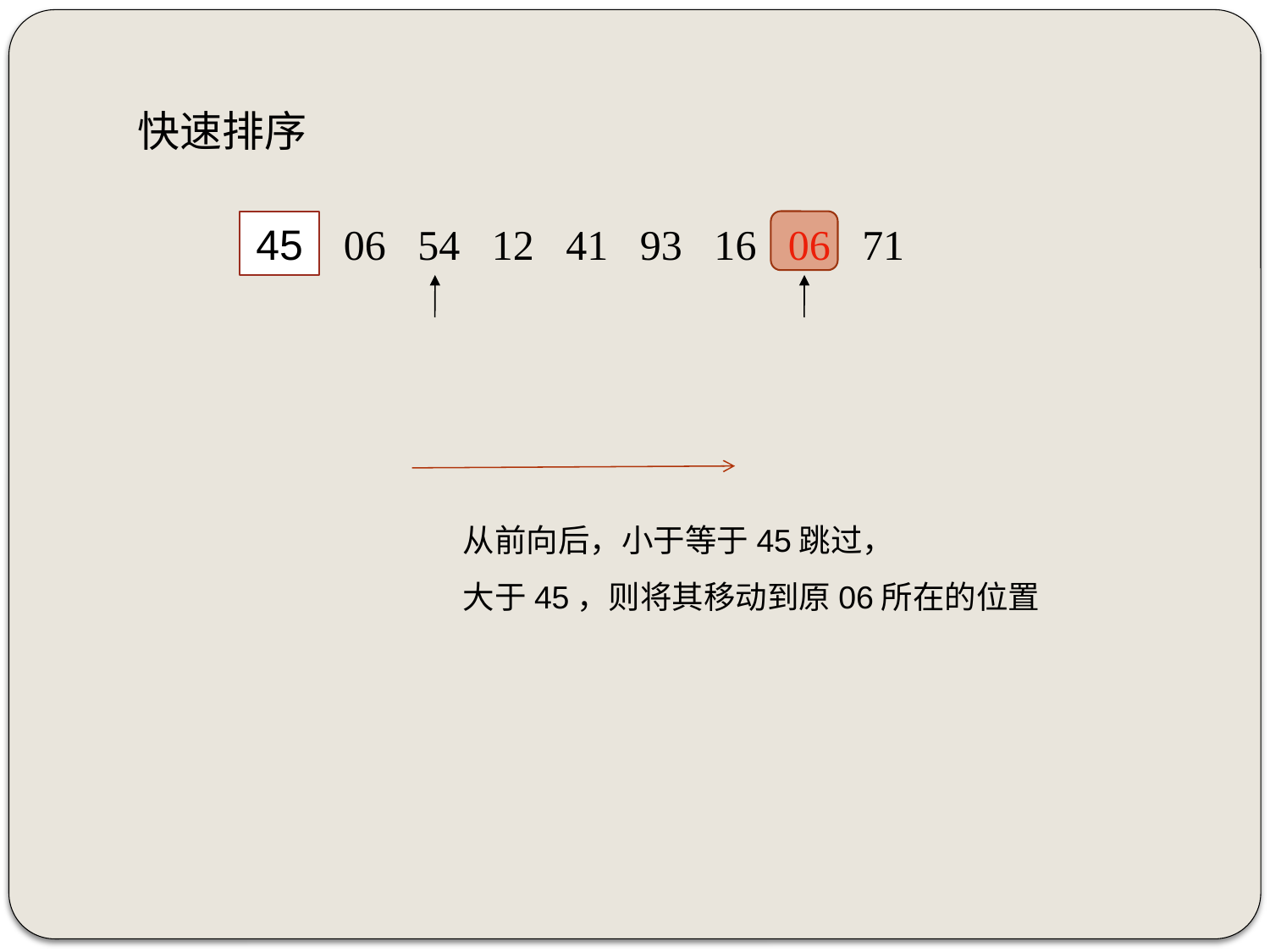

快速排序

45
06   54   12   41   93   16   06   71

从前向后，小于等于45跳过，
大于45，则将其移动到原06所在的位置